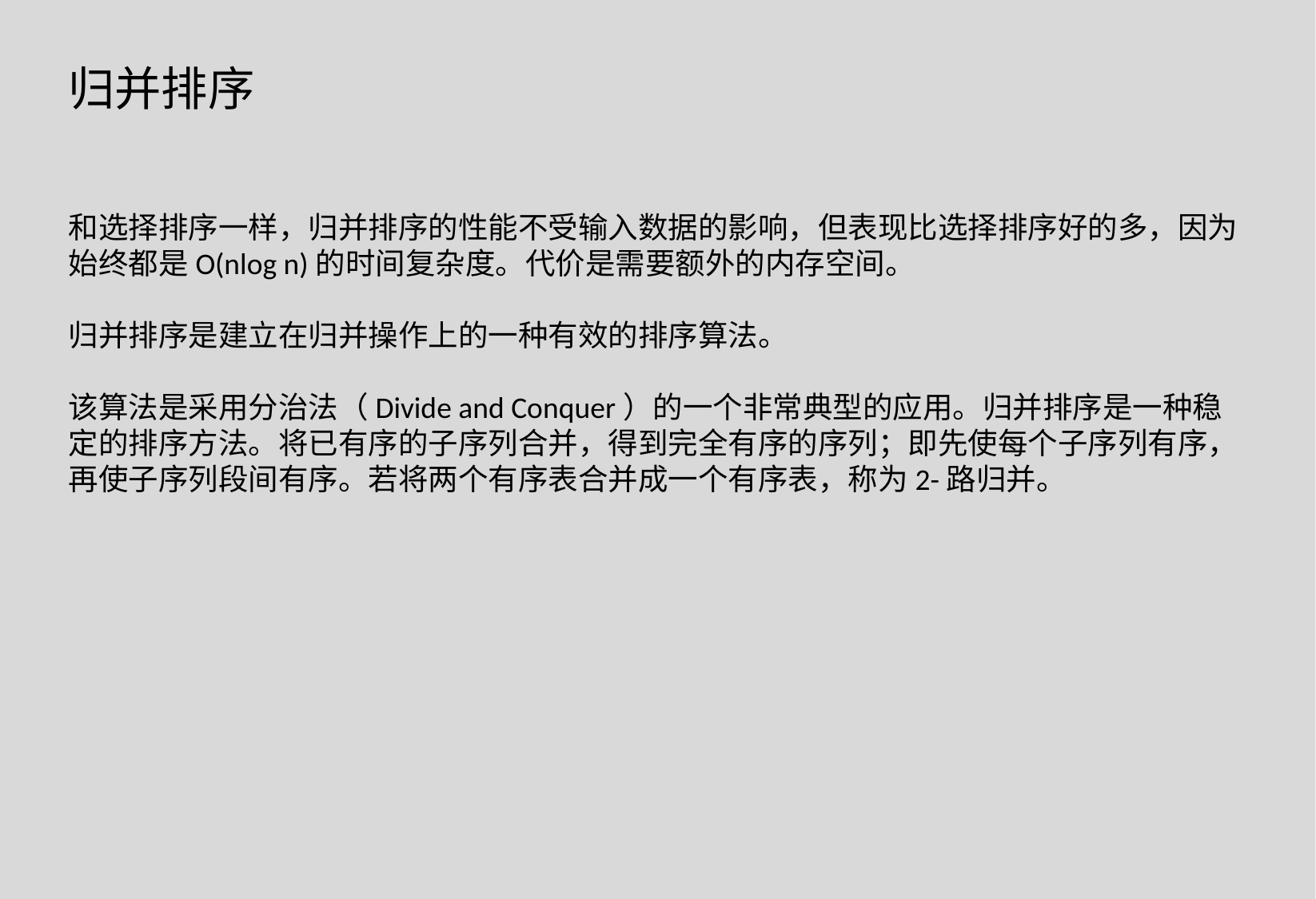

归并排序
和选择排序一样，归并排序的性能不受输入数据的影响，但表现比选择排序好的多，因为始终都是O(nlog n)的时间复杂度。代价是需要额外的内存空间。

归并排序是建立在归并操作上的一种有效的排序算法。

该算法是采用分治法（Divide and Conquer）的一个非常典型的应用。归并排序是一种稳定的排序方法。将已有序的子序列合并，得到完全有序的序列；即先使每个子序列有序，再使子序列段间有序。若将两个有序表合并成一个有序表，称为2-路归并。